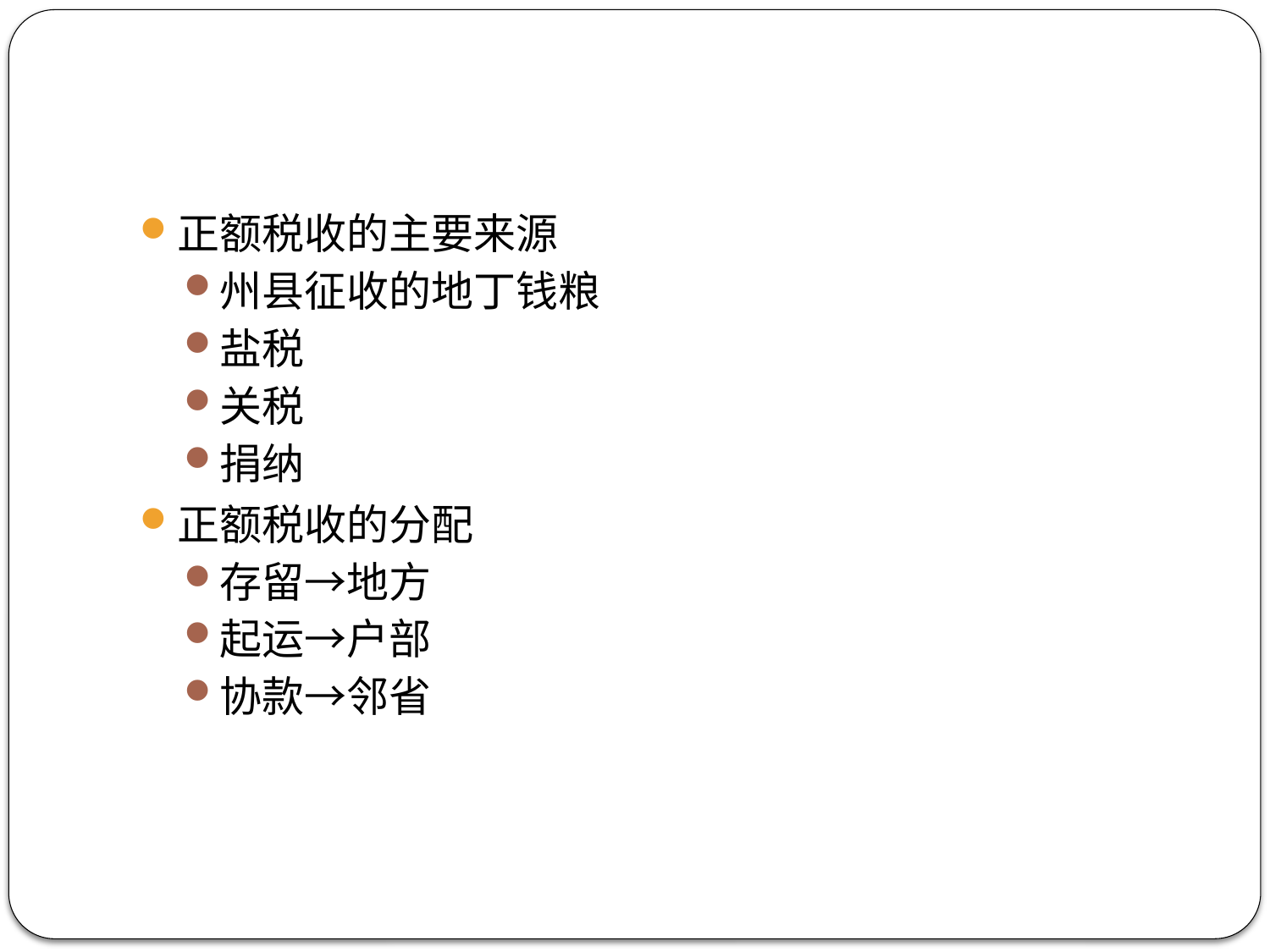

#
正额税收的主要来源
州县征收的地丁钱粮
盐税
关税
捐纳
正额税收的分配
存留→地方
起运→户部
协款→邻省